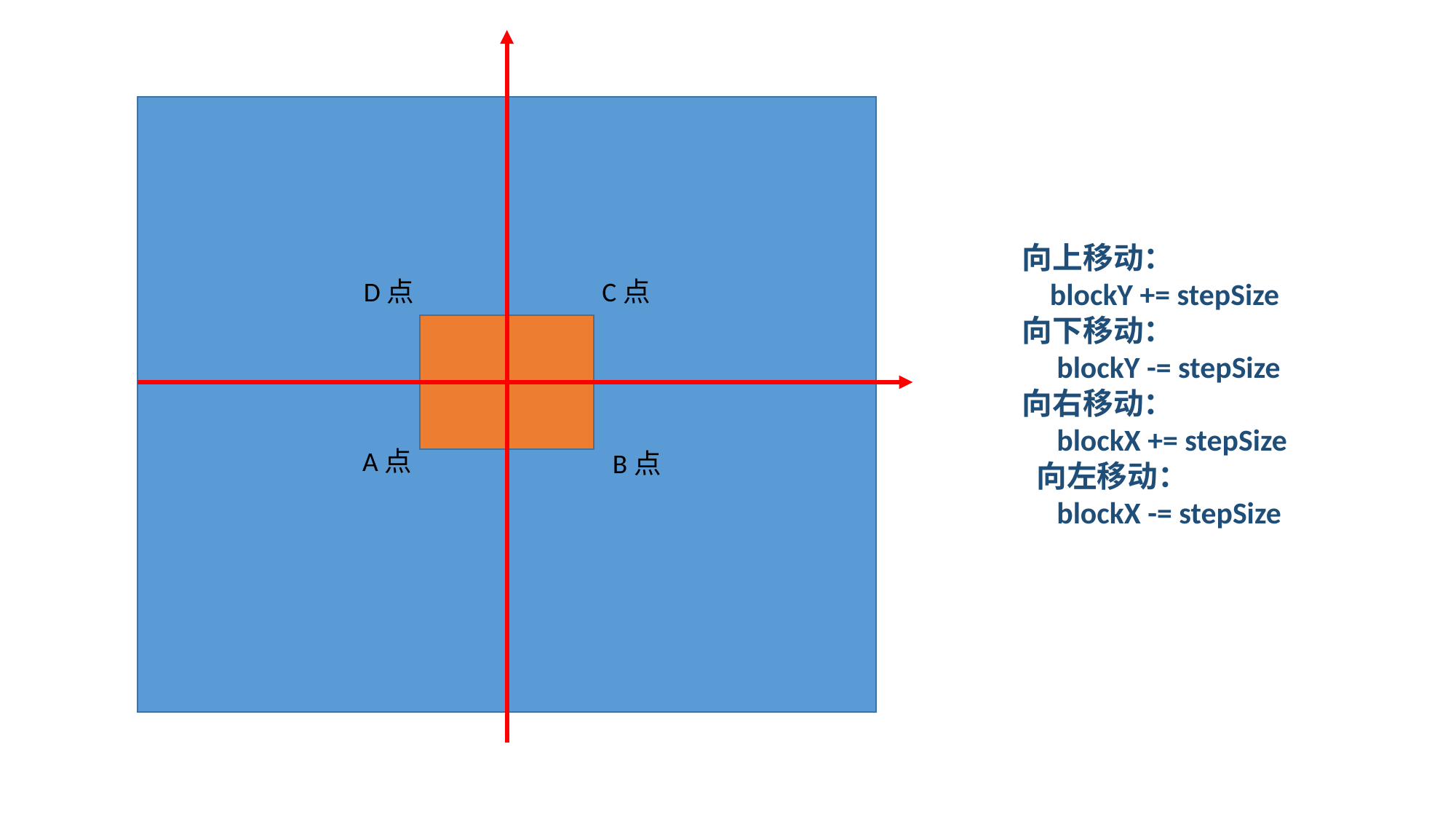

啊
向上移动：
    blockY += stepSize
向下移动：
     blockY -= stepSize
向右移动：
     blockX += stepSize
 向左移动：
     blockX -= stepSize

D点
C点

A点
B点